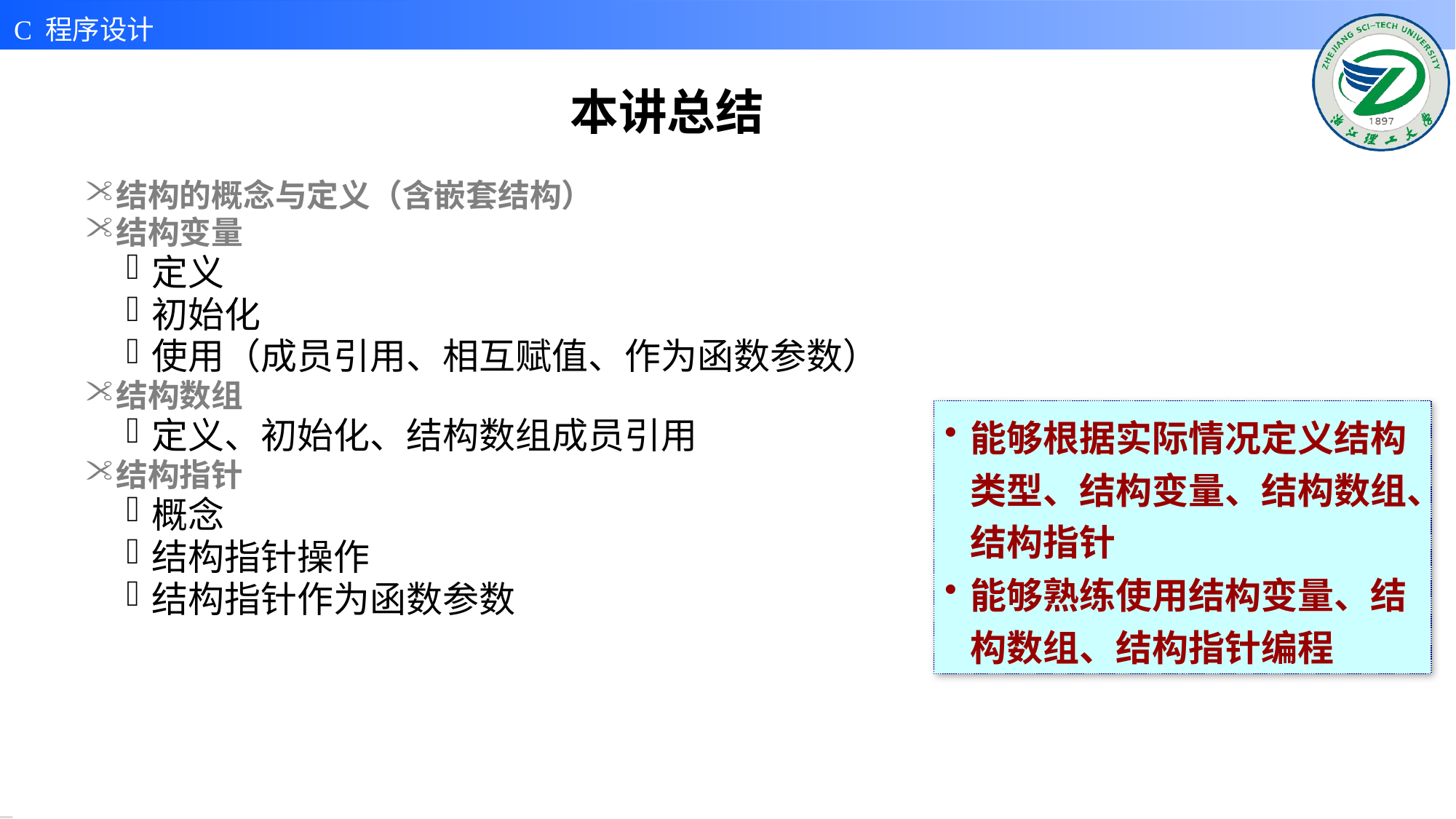

# 本讲总结
结构的概念与定义（含嵌套结构）
结构变量
定义
初始化
使用（成员引用、相互赋值、作为函数参数）
结构数组
定义、初始化、结构数组成员引用
结构指针
概念
结构指针操作
结构指针作为函数参数
能够根据实际情况定义结构类型、结构变量、结构数组、结构指针
能够熟练使用结构变量、结构数组、结构指针编程